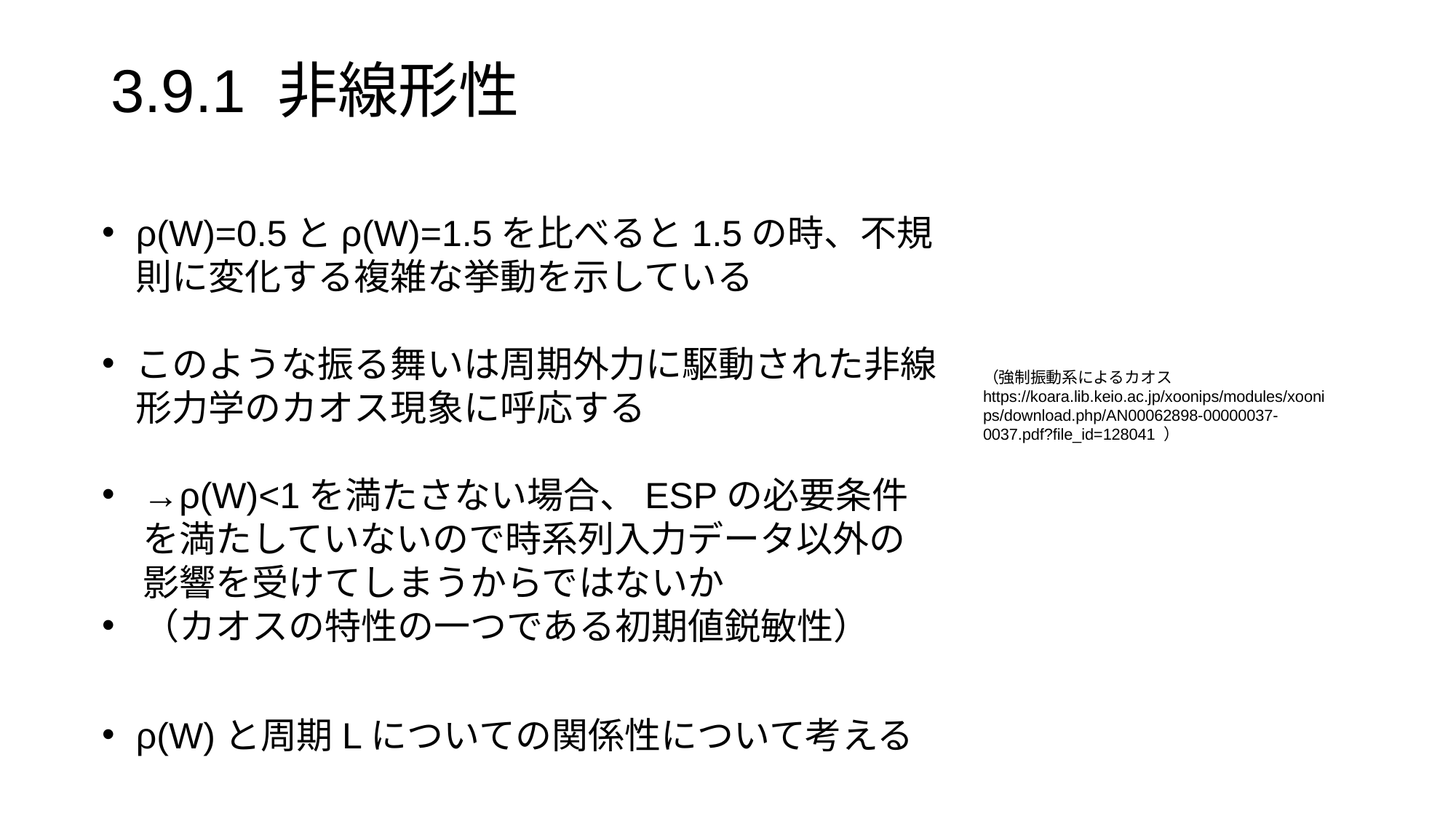

# 3.9.1 非線形性
ρ(W)=0.5とρ(W)=1.5を比べると1.5の時、不規則に変化する複雑な挙動を示している

このような振る舞いは周期外力に駆動された非線形力学のカオス現象に呼応する

→ρ(W)<1を満たさない場合、ESPの必要条件を満たしていないので時系列入力データ以外の影響を受けてしまうからではないか
（カオスの特性の一つである初期値鋭敏性）

ρ(W)と周期Lについての関係性について考える

（強制振動系によるカオス https://koara.lib.keio.ac.jp/xoonips/modules/xoonips/download.php/AN00062898-00000037-0037.pdf?file_id=128041 ）